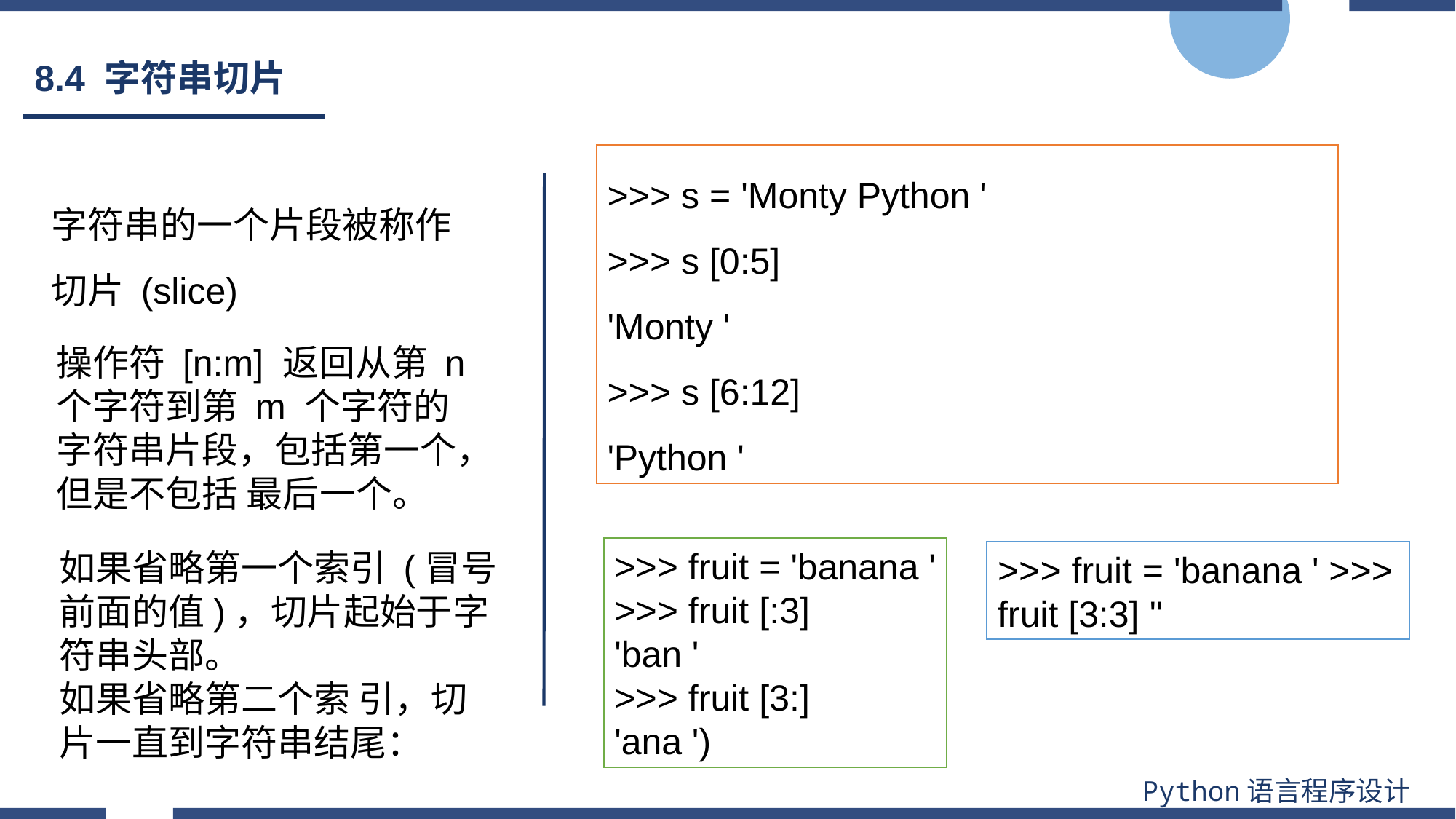

# 8.4 字符串切片
>>> s = 'Monty Python '
>>> s [0:5]
'Monty '
>>> s [6:12]
'Python '
字符串的一个片段被称作切片 (slice)
操作符 [n:m] 返回从第 n 个字符到第 m 个字符的字符串片段，包括第一个，但是不包括 最后一个。
>>> fruit = 'banana '
>>> fruit [:3]
'ban '
>>> fruit [3:]
'ana ')
如果省略第一个索引 (冒号前面的值)，切片起始于字符串头部。
如果省略第二个索 引，切片一直到字符串结尾：
>>> fruit = 'banana ' >>> fruit [3:3] ''